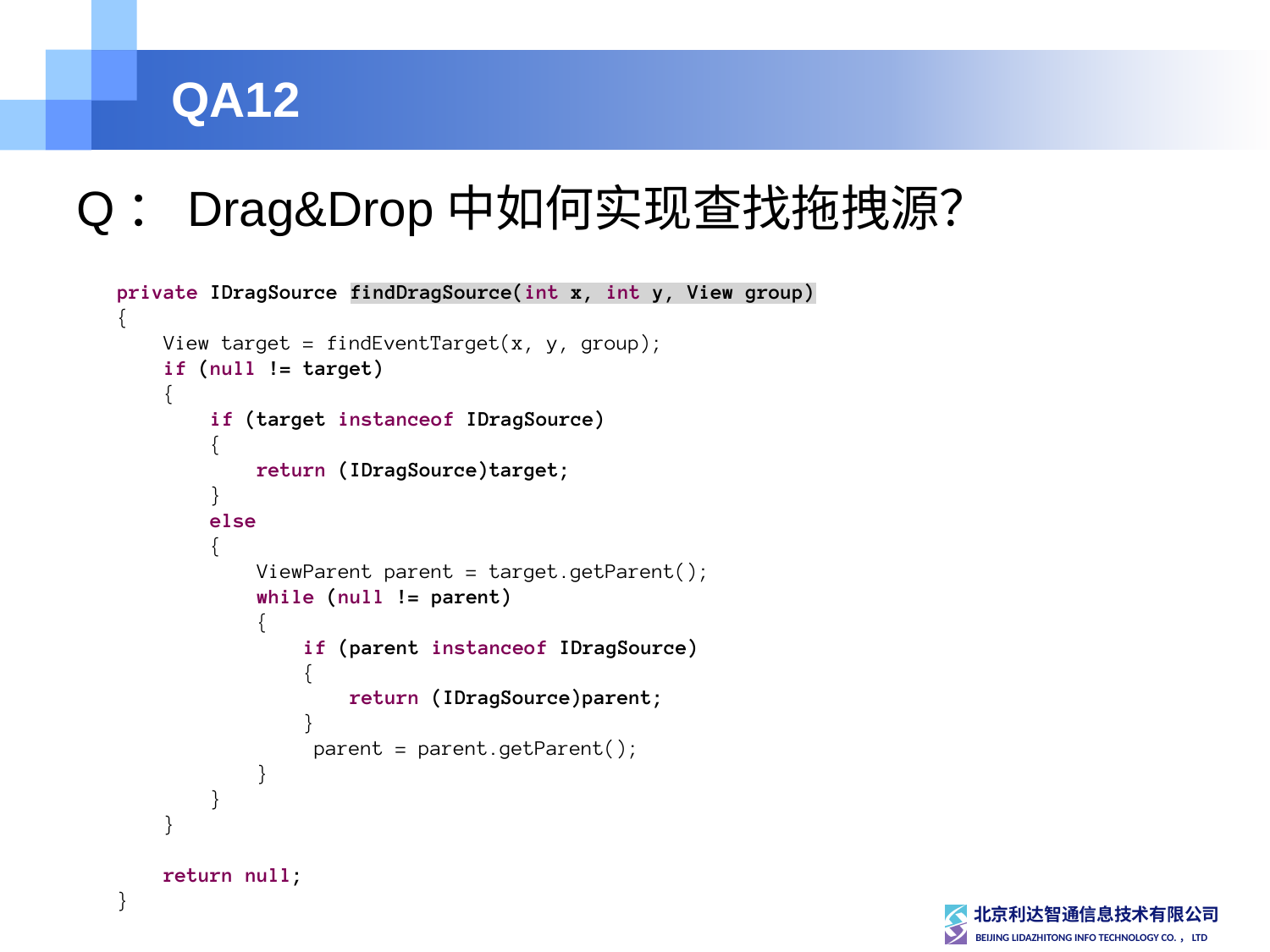

# QA12
Q：Drag&Drop中如何实现查找拖拽源？

private IDragSource findDragSource(int x, int y, View group)
{
    View target = findEventTarget(x, y, group);
    if (null != target)
    {
        if (target instanceof IDragSource)
        {
            return (IDragSource)target;
        }
        else
        {
            ViewParent parent = target.getParent();
            while (null != parent)
            {
                if (parent instanceof IDragSource)
                {
                    return (IDragSource)parent;
                }
	      parent = parent.getParent();
            }
        }
    }

    return null;
}